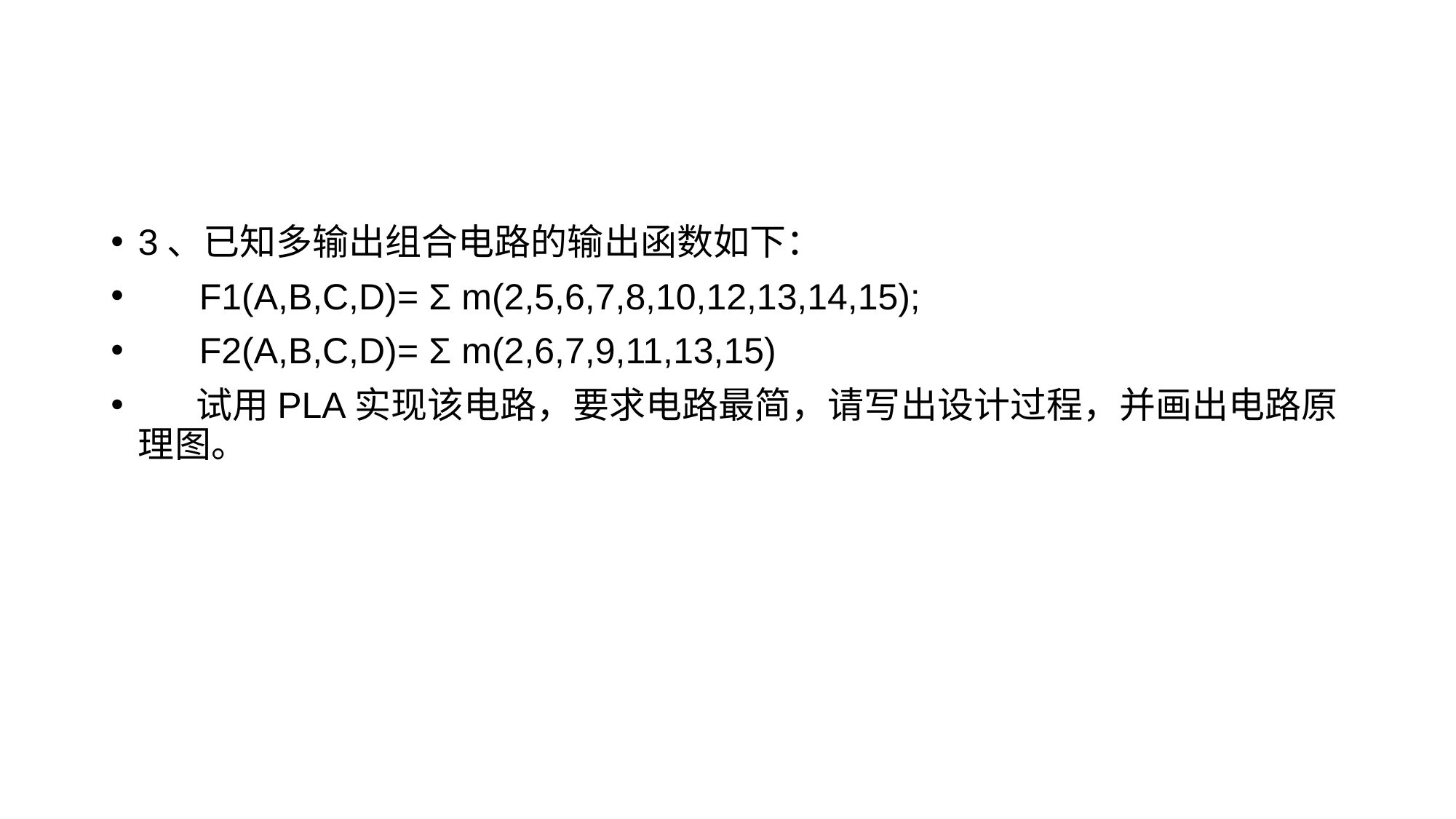

3、已知多输出组合电路的输出函数如下：
      F1(A,B,C,D)= Σ m(2,5,6,7,8,10,12,13,14,15);
      F2(A,B,C,D)= Σ m(2,6,7,9,11,13,15)
      试用PLA实现该电路，要求电路最简，请写出设计过程，并画出电路原理图。